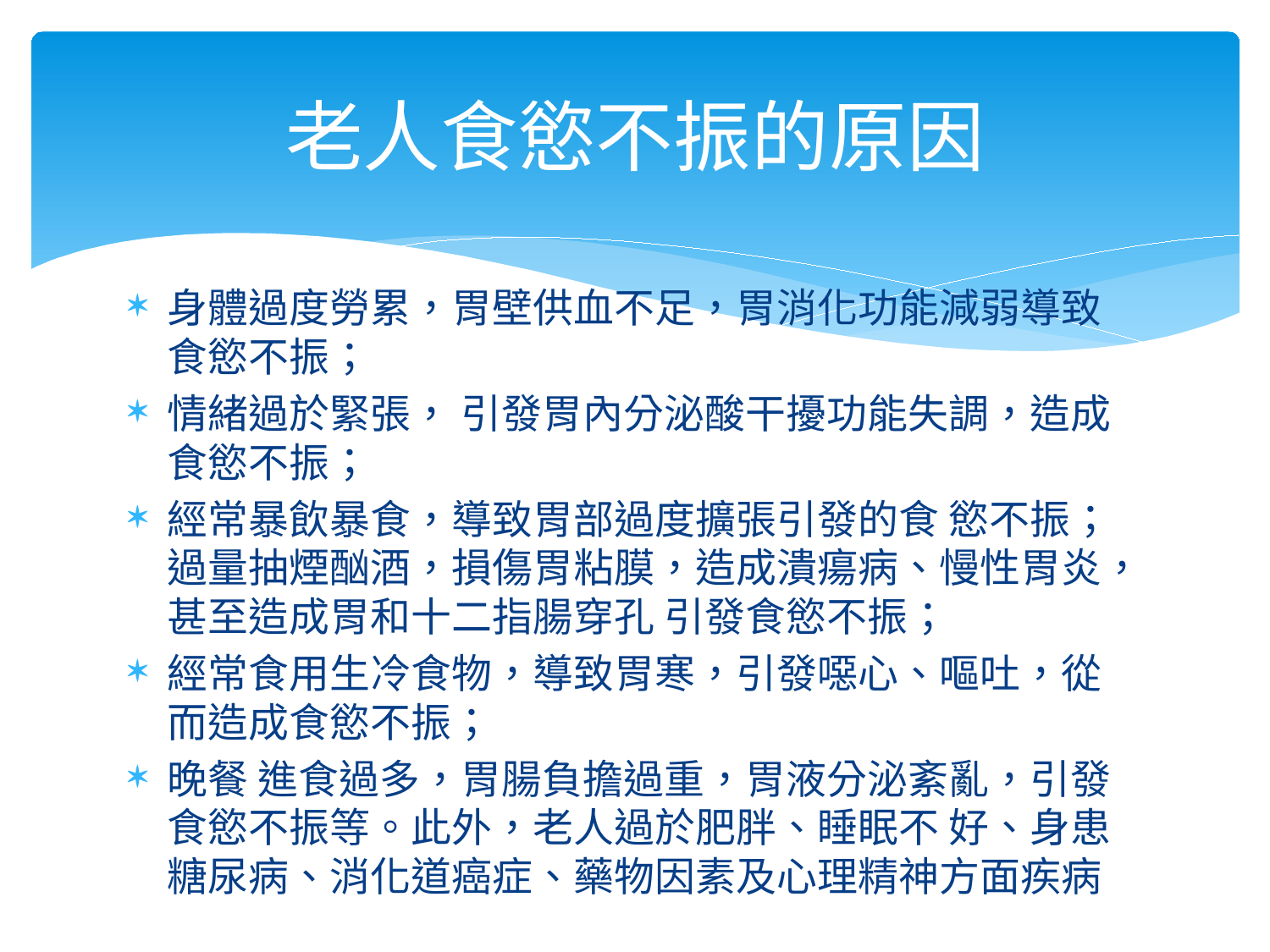

# 老人食慾不振的原因
身體過度勞累，胃壁供血不足，胃消化功能減弱導致食慾不振；
情緒過於緊張， 引發胃內分泌酸干擾功能失調，造成食慾不振；
經常暴飲暴食，導致胃部過度擴張引發的食 慾不振；過量抽煙酗酒，損傷胃粘膜，造成潰瘍病、慢性胃炎，甚至造成胃和十二指腸穿孔 引發食慾不振；
經常食用生冷食物，導致胃寒，引發噁心、嘔吐，從而造成食慾不振；
晚餐 進食過多，胃腸負擔過重，胃液分泌紊亂，引發食慾不振等。此外，老人過於肥胖、睡眠不 好、身患糖尿病、消化道癌症、藥物因素及心理精神方面疾病